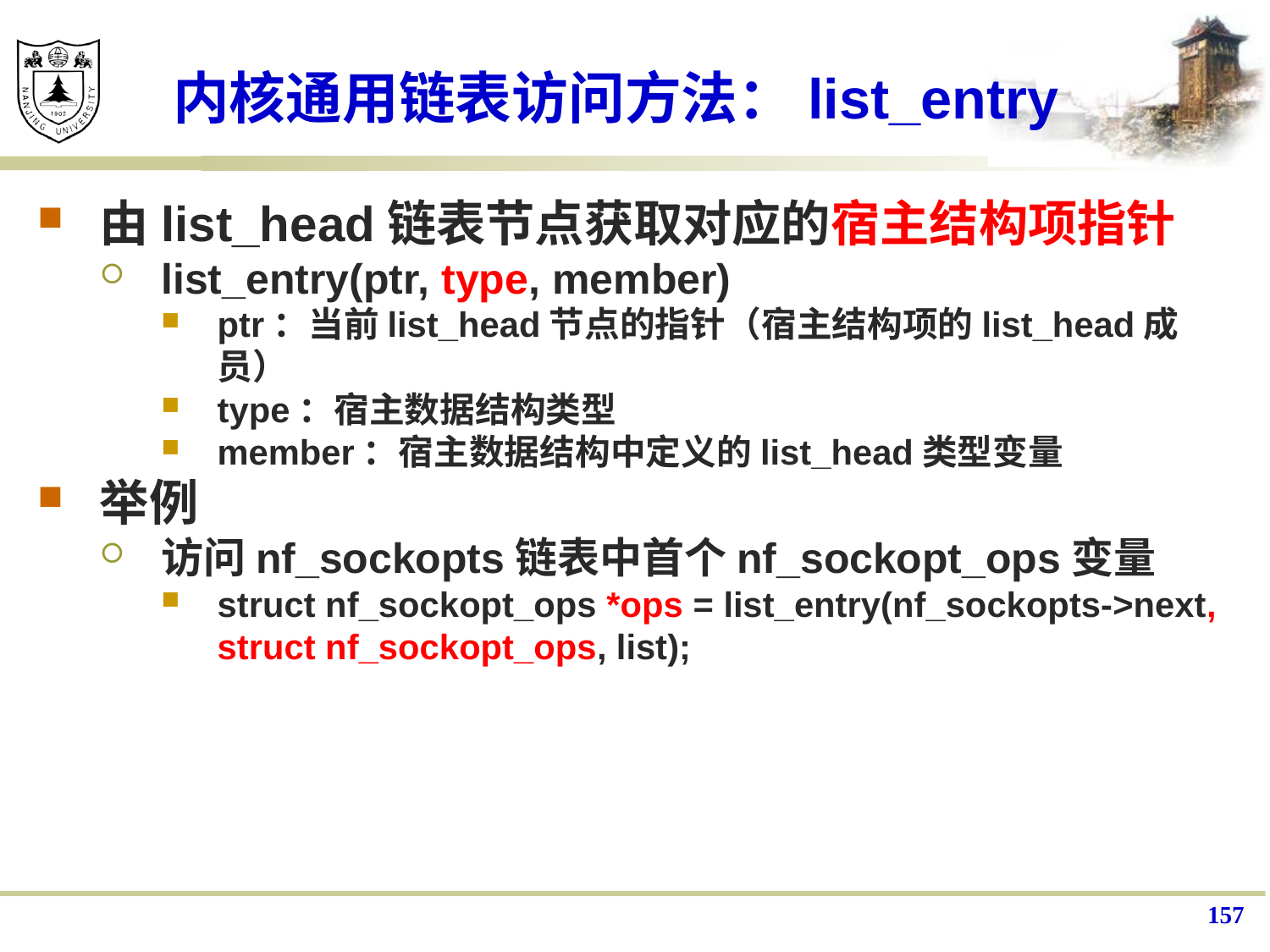

# 内核通用链表访问方法：list_entry
由list_head链表节点获取对应的宿主结构项指针
list_entry(ptr, type, member)
ptr：当前list_head节点的指针（宿主结构项的list_head成员）
type：宿主数据结构类型
member：宿主数据结构中定义的list_head类型变量
举例
访问nf_sockopts链表中首个nf_sockopt_ops变量
struct nf_sockopt_ops *ops = list_entry(nf_sockopts->next, struct nf_sockopt_ops, list);

157